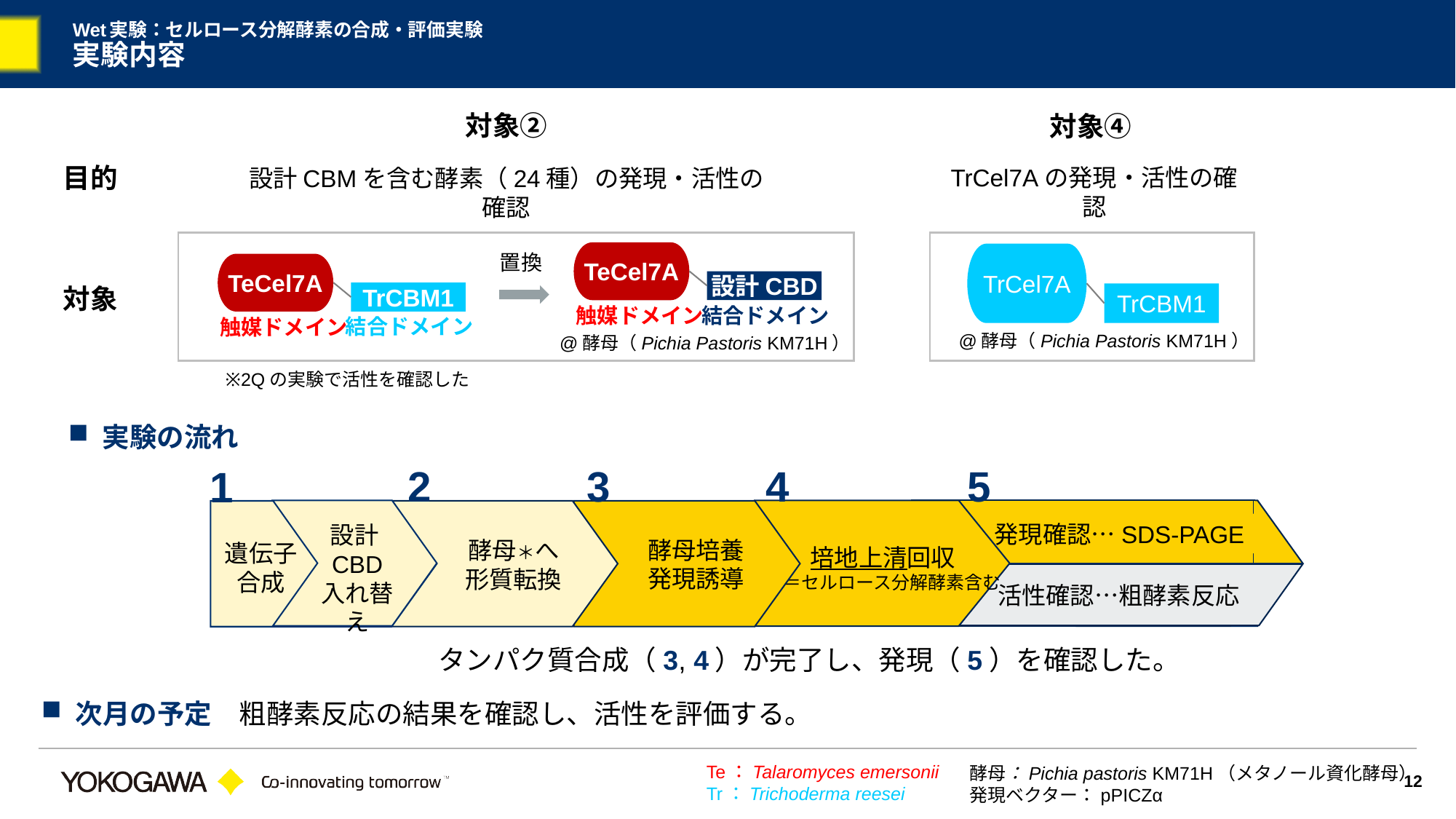

# Wet実験：セルロース分解酵素の合成・評価実験 実験内容
対象②
対象④
目的
TrCel7Aの発現・活性の確認
設計CBMを含む酵素（24種）の発現・活性の確認

@酵母（Pichia Pastoris KM71H）
TeCel7A
設計CBD
TrCel7A
TrCBM1
置換
TeCel7A
TrCBM1
結合ドメイン
触媒ドメイン
対象

結合ドメイン
触媒ドメイン
@酵母（Pichia Pastoris KM71H）
※2Qの実験で活性を確認した
実験の流れ

2
3
4
5
1

培地上清回収
　＝セルロース分解酵素含む

酵母＊へ
形質転換

酵母培養
発現誘導

遺伝子
合成
発現確認…SDS-PAGE
設計CBD
入れ替え

活性確認…粗酵素反応
タンパク質合成（3, 4）が完了し、発現（5）を確認した。
次月の予定　粗酵素反応の結果を確認し、活性を評価する。
Te：Talaromyces emersonii
Tr：Trichoderma reesei
酵母：Pichia pastoris KM71H（メタノール資化酵母）
発現ベクター：pPICZα
12